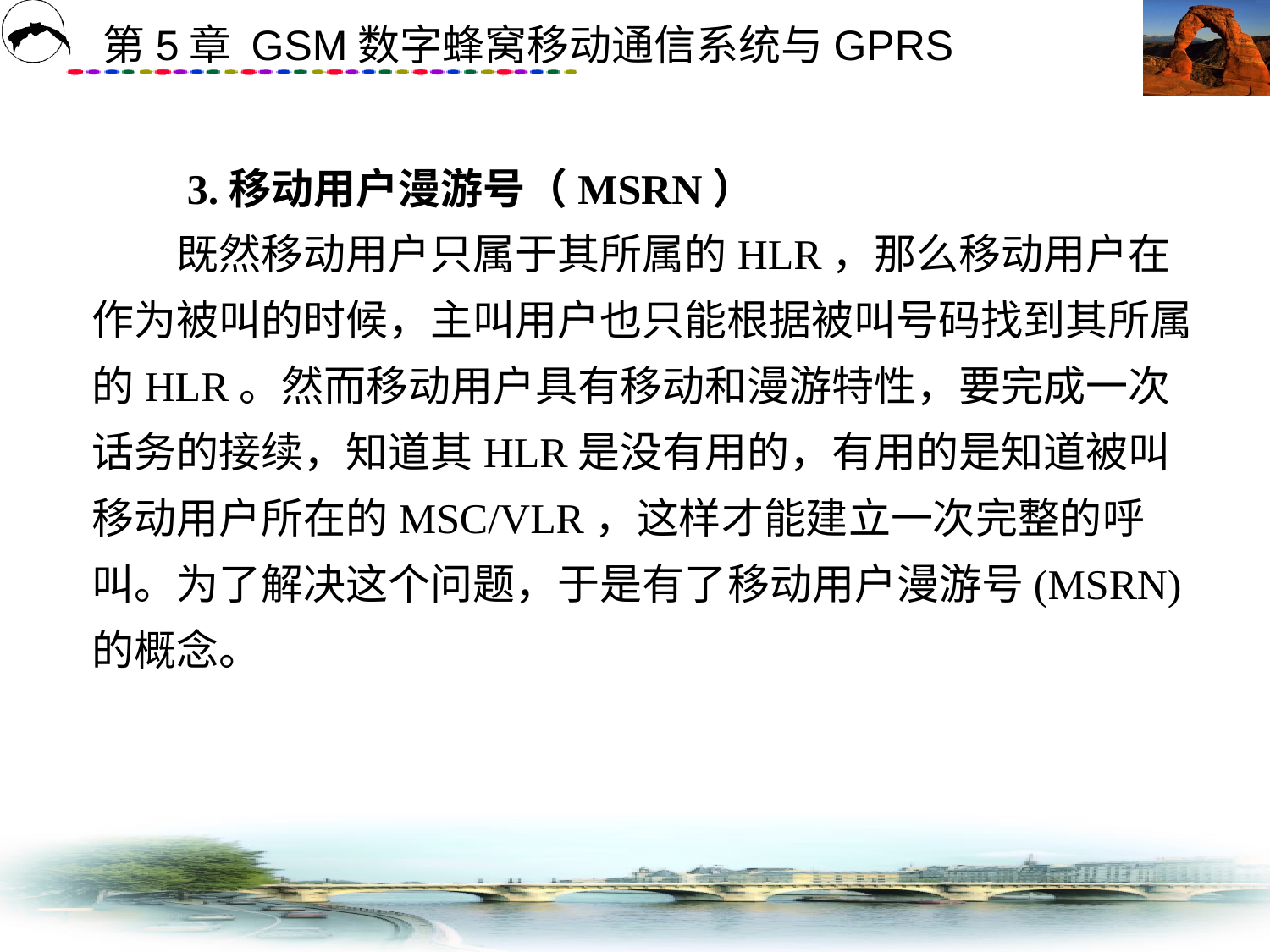

# 3.移动用户漫游号（MSRN） 　　既然移动用户只属于其所属的HLR，那么移动用户在作为被叫的时候，主叫用户也只能根据被叫号码找到其所属的HLR。然而移动用户具有移动和漫游特性，要完成一次话务的接续，知道其HLR是没有用的，有用的是知道被叫移动用户所在的MSC/VLR，这样才能建立一次完整的呼叫。为了解决这个问题，于是有了移动用户漫游号(MSRN)的概念。